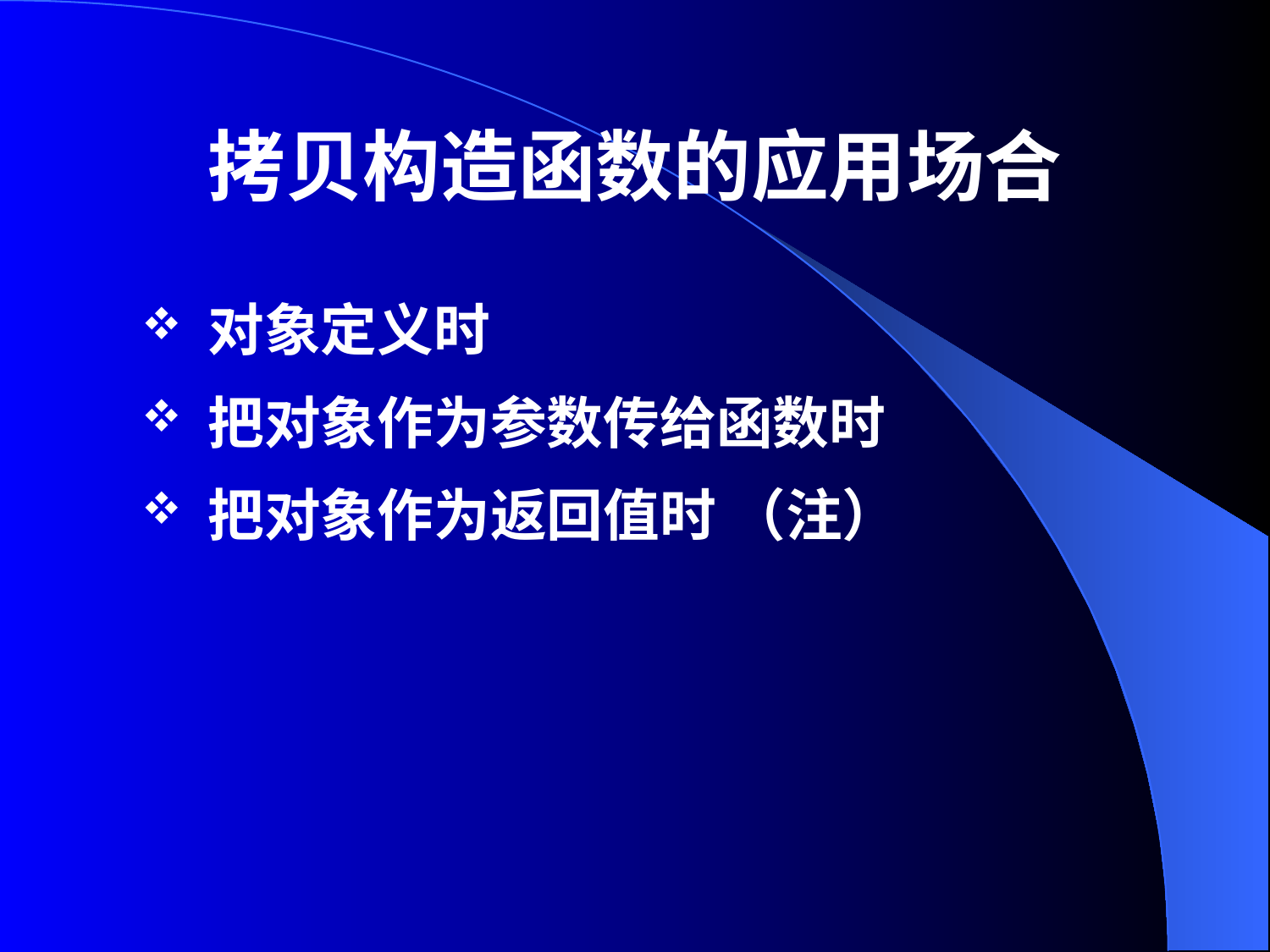

# 拷贝构造函数的应用场合
对象定义时
把对象作为参数传给函数时
把对象作为返回值时 （注）